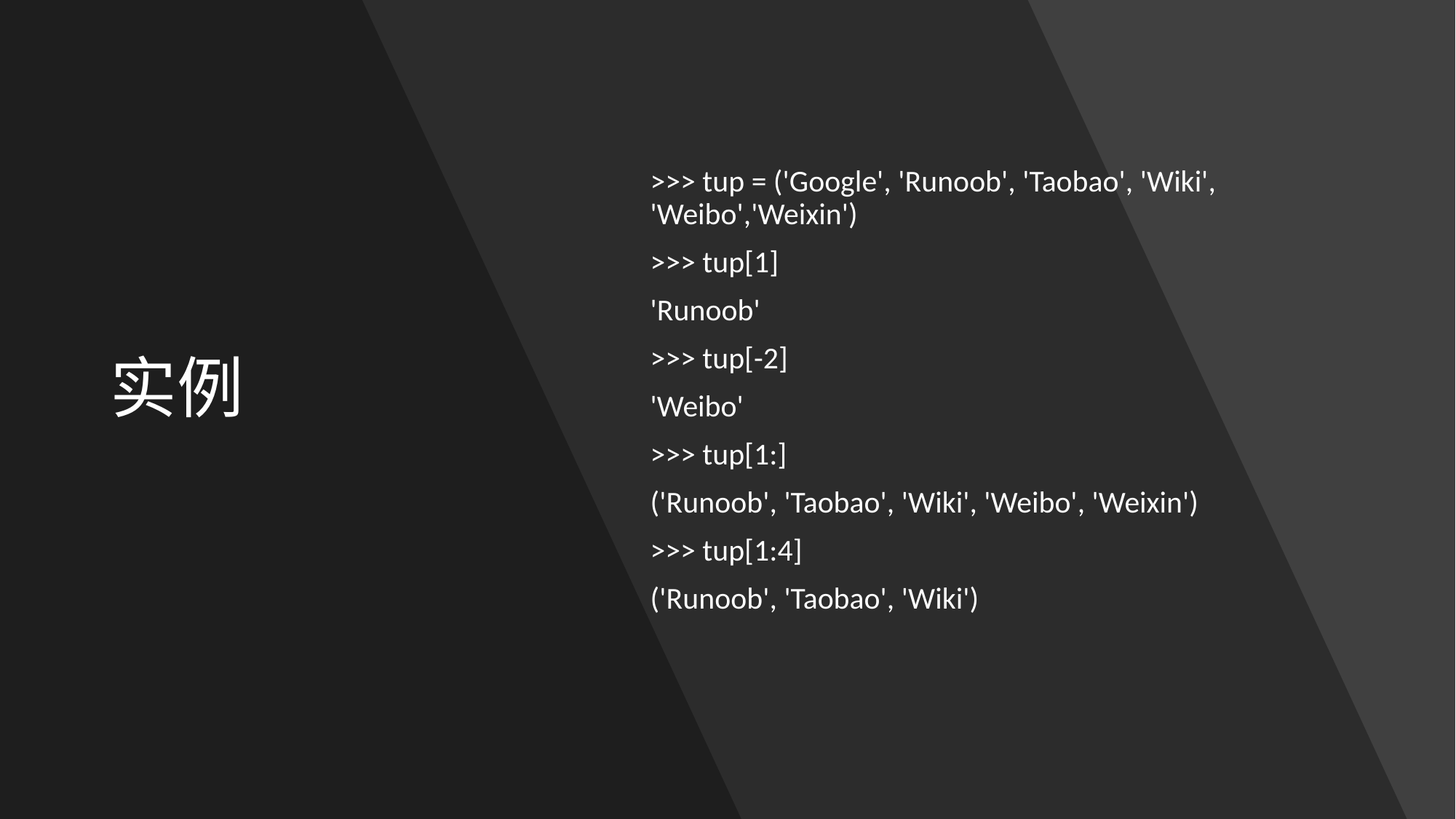

# 实例
>>> tup = ('Google', 'Runoob', 'Taobao', 'Wiki', 'Weibo','Weixin')
>>> tup[1]
'Runoob'
>>> tup[-2]
'Weibo'
>>> tup[1:]
('Runoob', 'Taobao', 'Wiki', 'Weibo', 'Weixin')
>>> tup[1:4]
('Runoob', 'Taobao', 'Wiki')